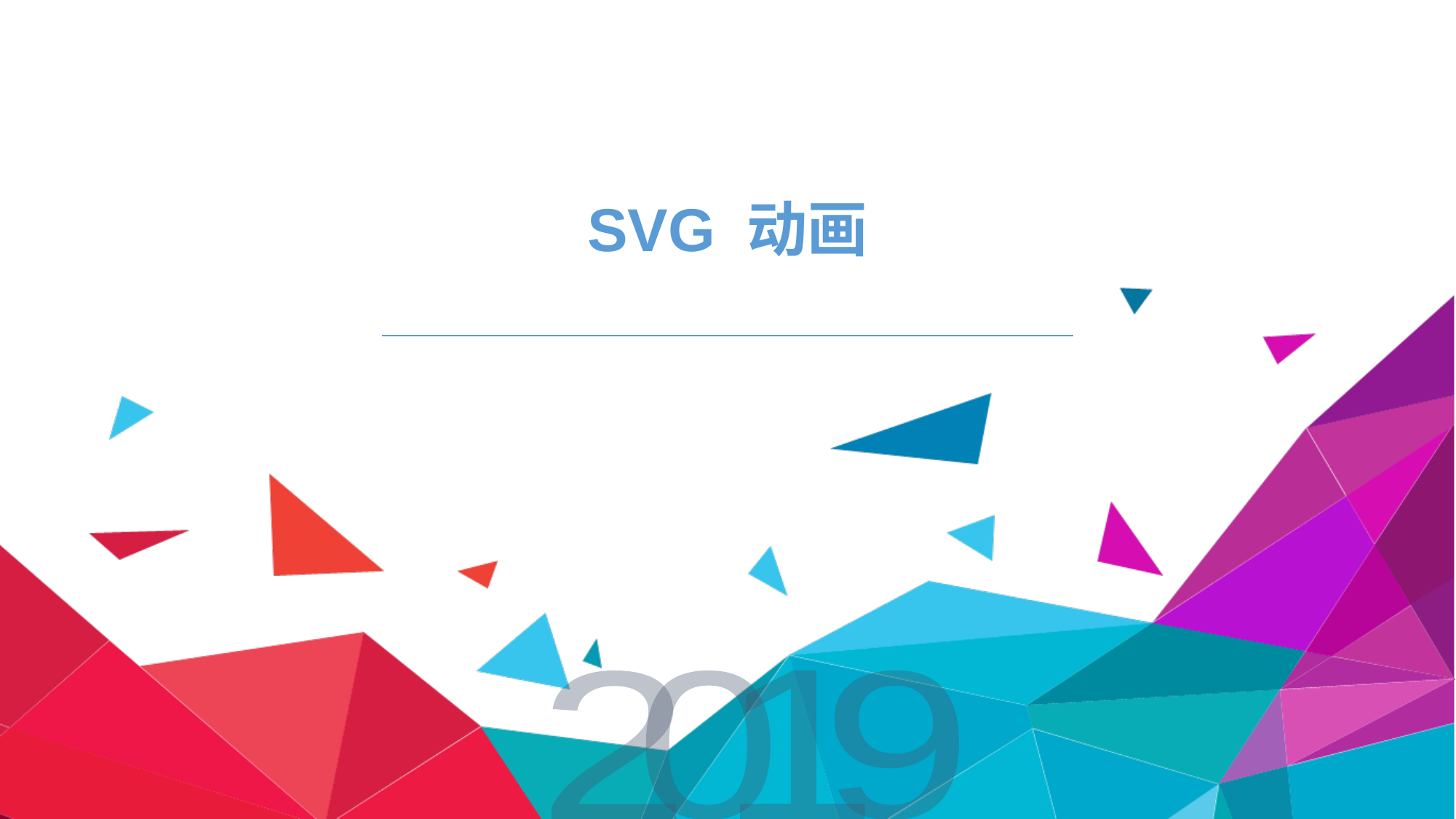

# SVG 动画

2
0
1
9